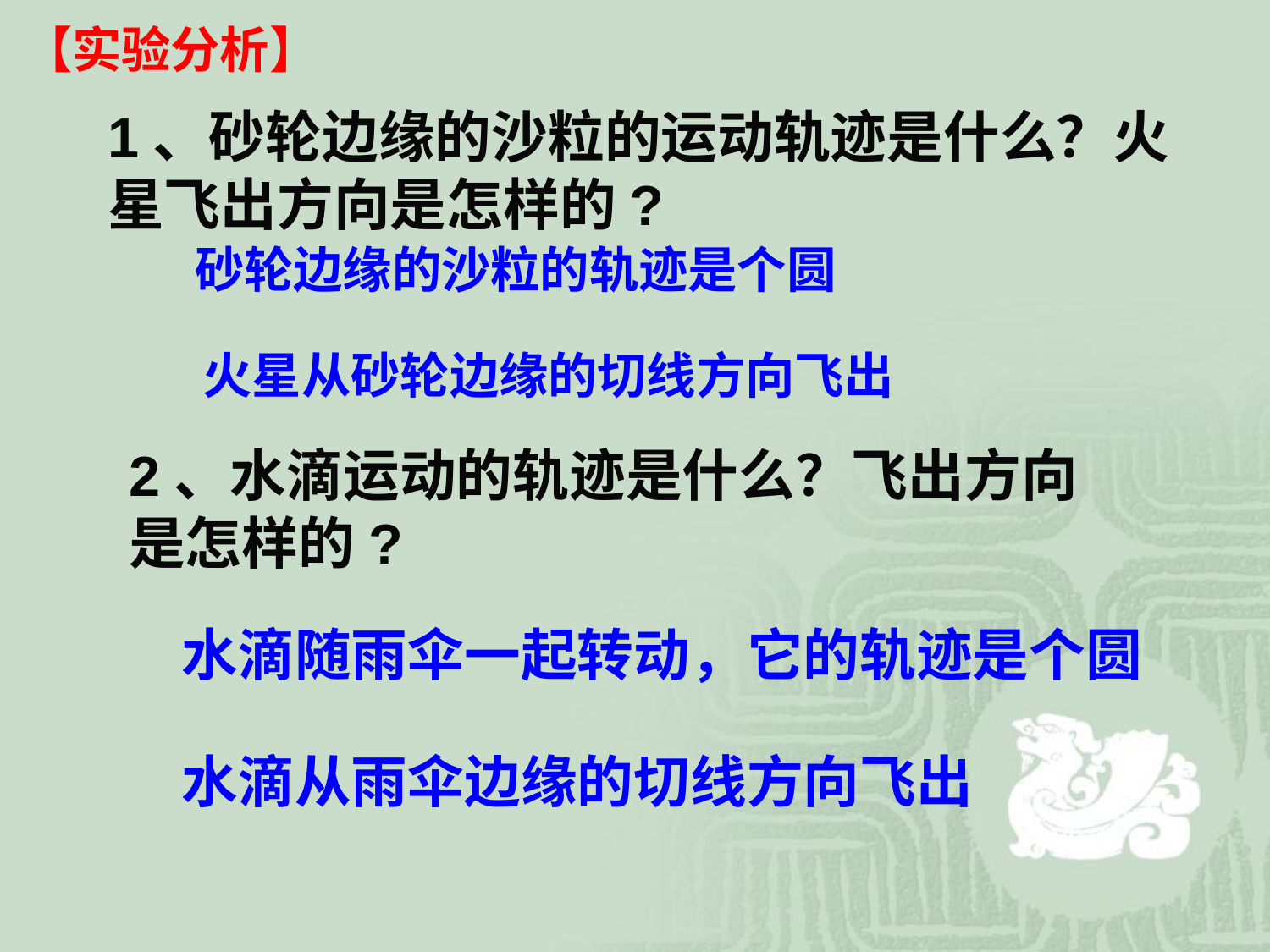

【实验分析】
1、砂轮边缘的沙粒的运动轨迹是什么？火星飞出方向是怎样的?
  砂轮边缘的沙粒的轨迹是个圆
火星从砂轮边缘的切线方向飞出
2、水滴运动的轨迹是什么？飞出方向是怎样的?
水滴随雨伞一起转动，它的轨迹是个圆
水滴从雨伞边缘的切线方向飞出